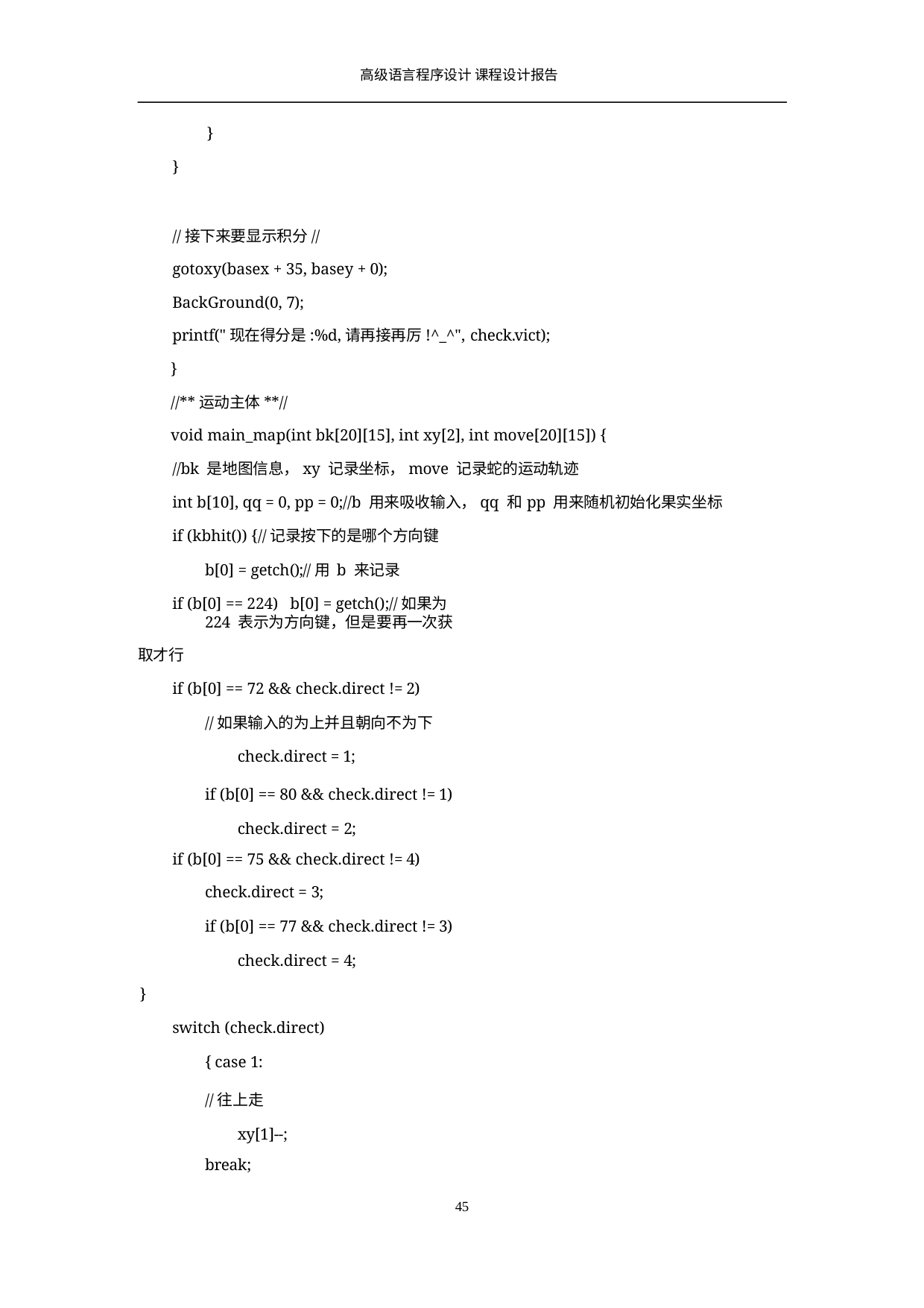

高级语言程序设计 课程设计报告

}

}
//接下来要显示积分//

gotoxy(basex + 35, basey + 0);

BackGround(0, 7);

printf("现在得分是:%d,请再接再厉!^_^", check.vict);

}

//**运动主体**//

void main_map(int bk[20][15], int xy[2], int move[20][15]) {

//bk 是地图信息，xy 记录坐标，move 记录蛇的运动轨迹

int b[10], qq = 0, pp = 0;//b 用来吸收输入，qq 和 pp 用来随机初始化果实坐标
if (kbhit()) {//记录按下的是哪个方向键 b[0] = getch();//用 b 来记录

if (b[0] == 224) b[0] = getch();//如果为 224 表示为方向键，但是要再一次获

取才行

if (b[0] == 72 && check.direct != 2)
//如果输入的为上并且朝向不为下 check.direct = 1;
if (b[0] == 80 && check.direct != 1) check.direct = 2;
if (b[0] == 75 && check.direct != 4)

check.direct = 3;
if (b[0] == 77 && check.direct != 3) check.direct = 4;

}
switch (check.direct) { case 1:
//往上走 xy[1]--;
break;
45